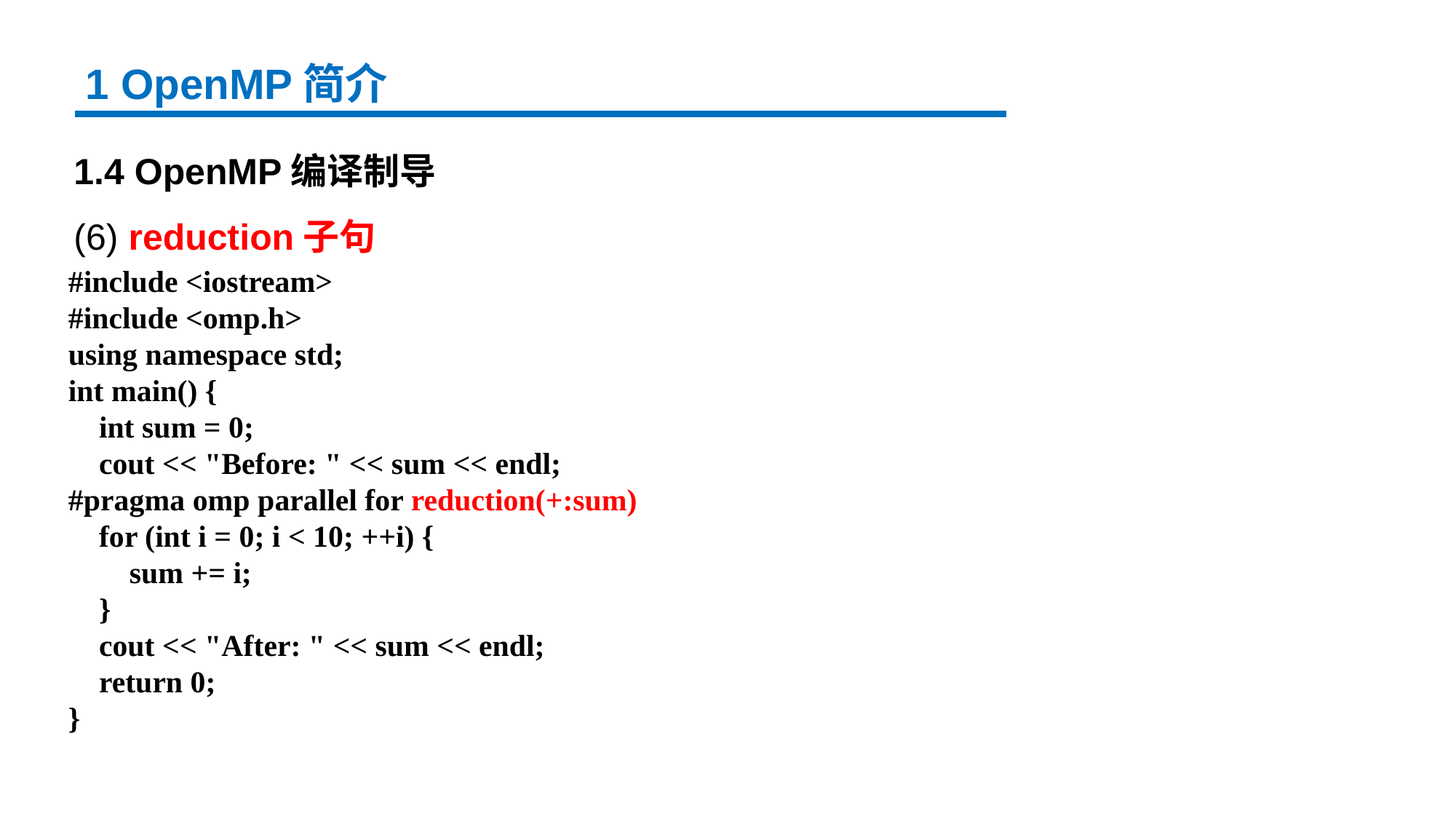

1 OpenMP简介
1.4 OpenMP编译制导
(6) reduction子句
#include <iostream>
#include <omp.h>
using namespace std;
int main() {
    int sum = 0;
    cout << "Before: " << sum << endl;
#pragma omp parallel for reduction(+:sum)
    for (int i = 0; i < 10; ++i) {
        sum += i;
    }
    cout << "After: " << sum << endl;
    return 0;
}